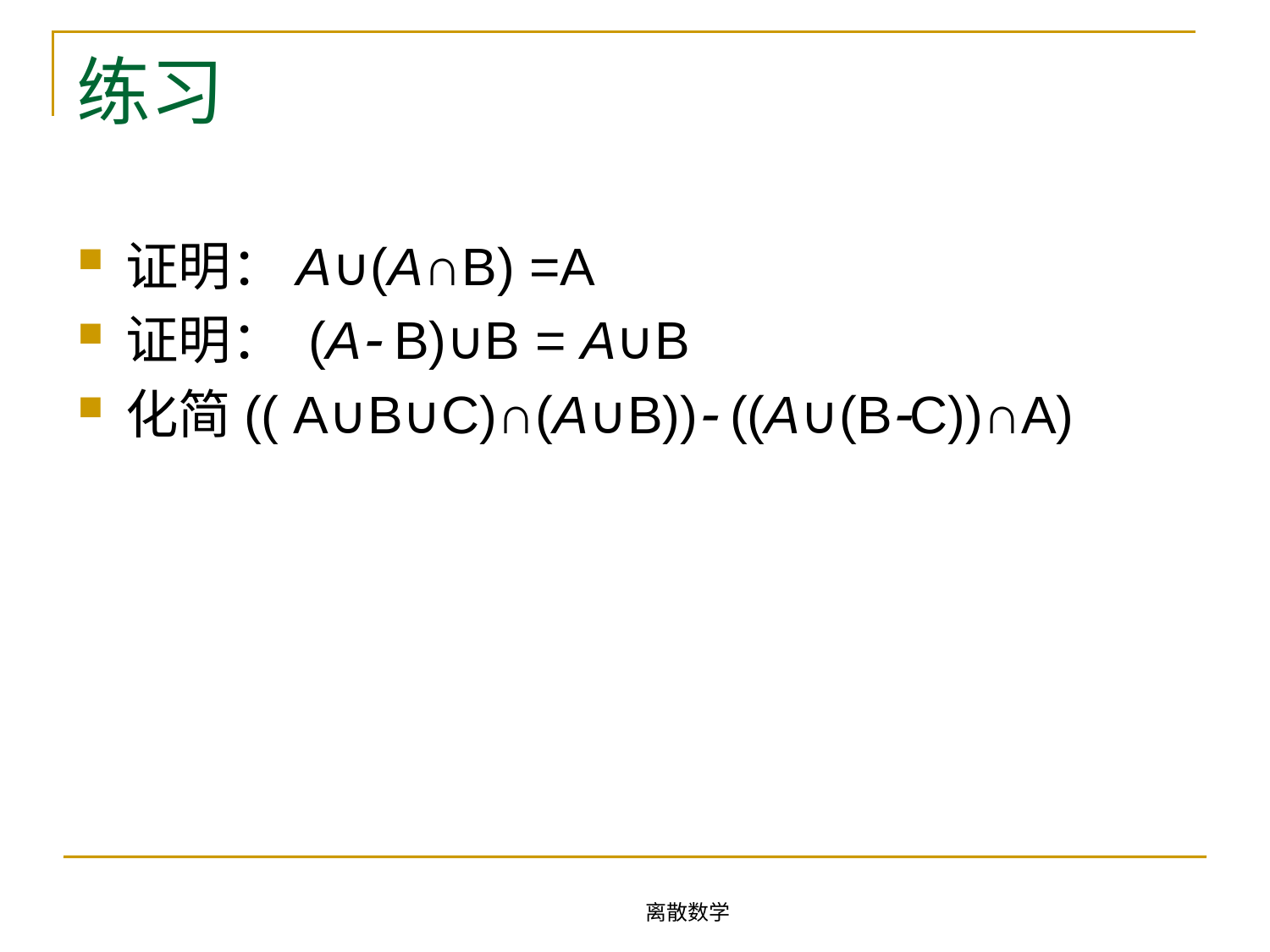

# 练习
证明：A∪(A∩B) =A
证明： (A− B)∪B = A∪B
化简(( A∪B∪C)∩(A∪B))− ((A∪(B−C))∩A)

离散数学
33